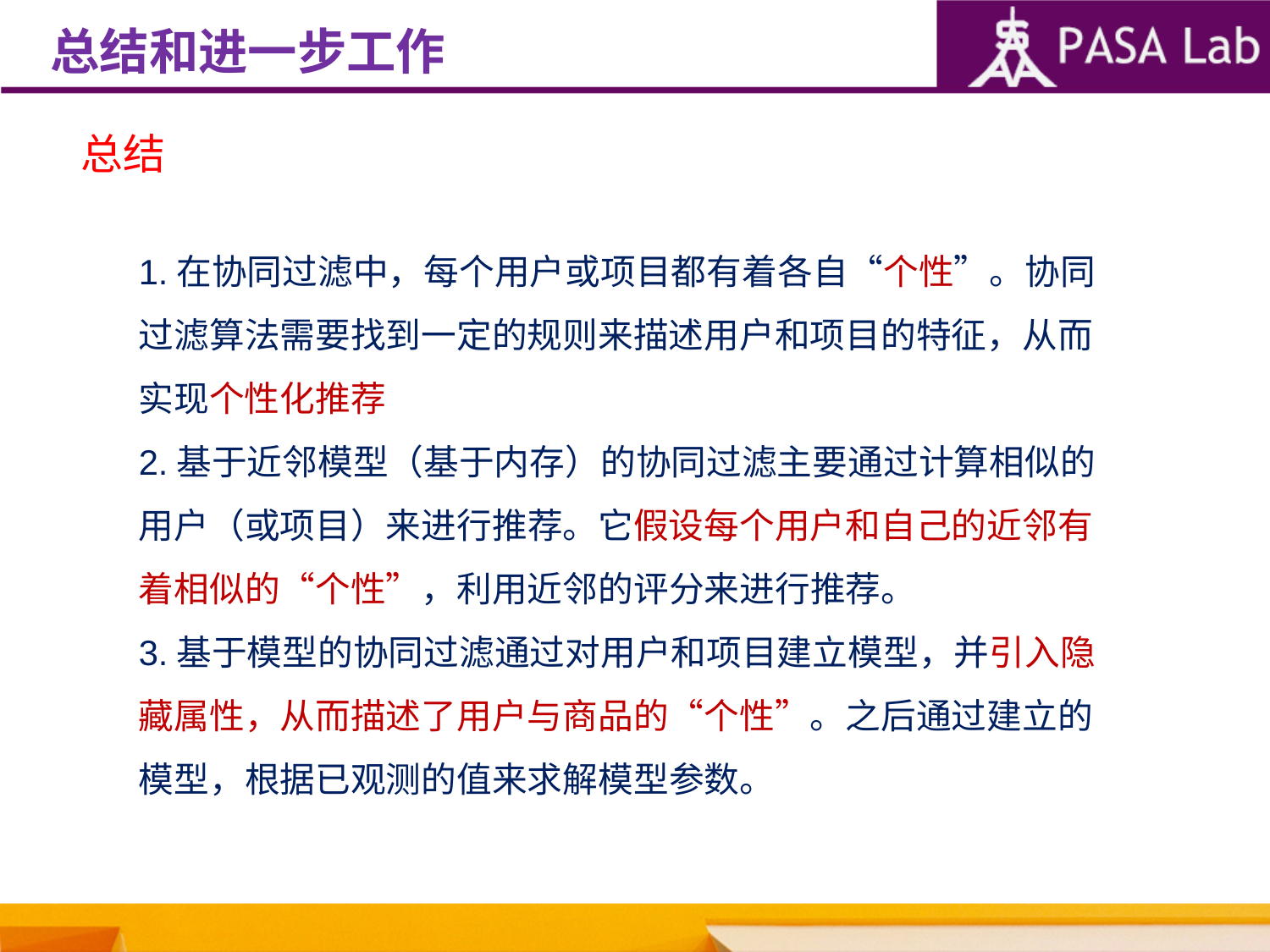

总结和进一步工作
总结
1.在协同过滤中，每个用户或项目都有着各自“个性”。协同过滤算法需要找到一定的规则来描述用户和项目的特征，从而实现个性化推荐
2.基于近邻模型（基于内存）的协同过滤主要通过计算相似的用户（或项目）来进行推荐。它假设每个用户和自己的近邻有着相似的“个性”，利用近邻的评分来进行推荐。
3.基于模型的协同过滤通过对用户和项目建立模型，并引入隐藏属性，从而描述了用户与商品的“个性”。之后通过建立的模型，根据已观测的值来求解模型参数。